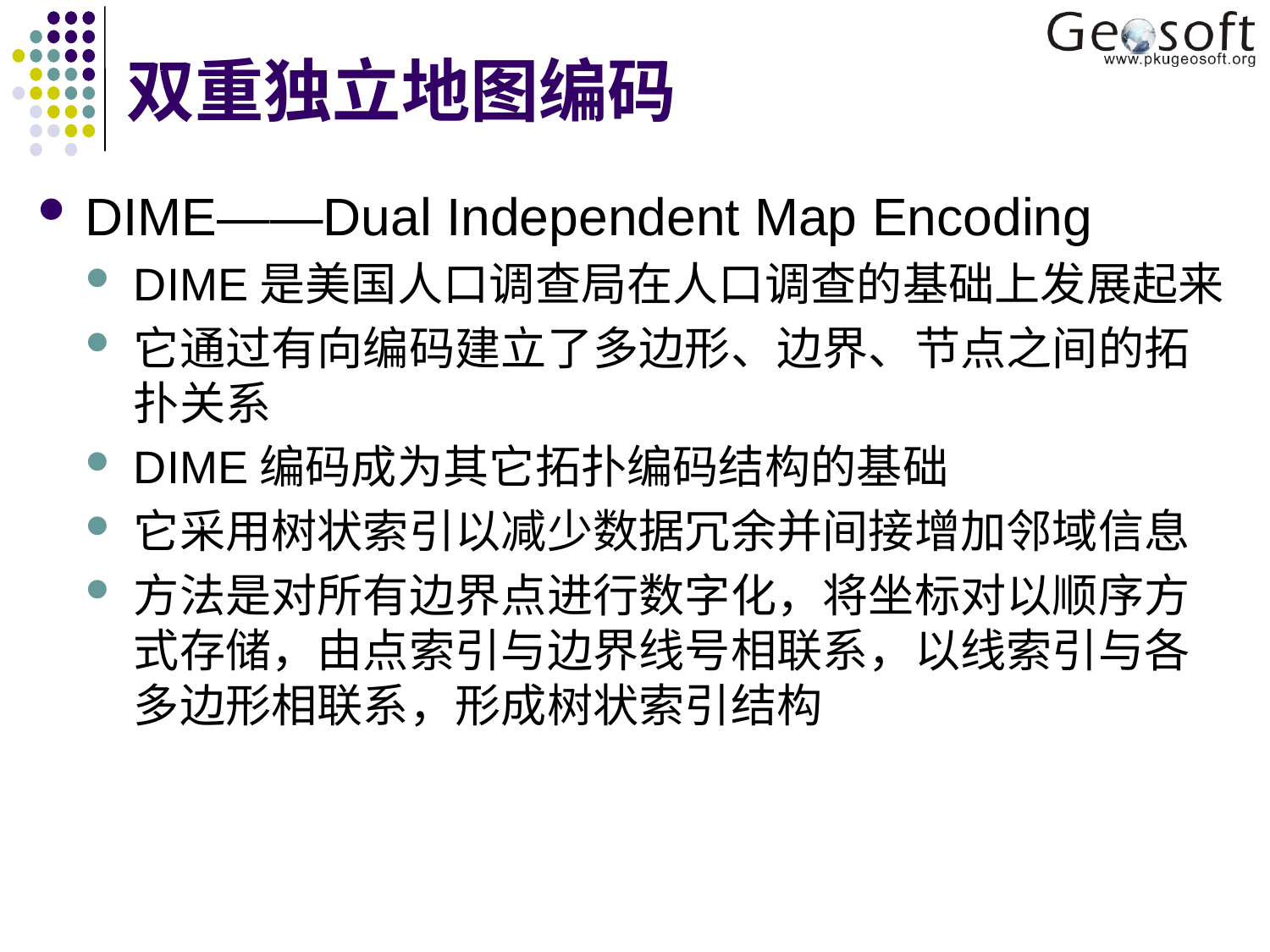

# 双重独立地图编码
DIME——Dual Independent Map Encoding
DIME是美国人口调查局在人口调查的基础上发展起来
它通过有向编码建立了多边形、边界、节点之间的拓扑关系
DIME编码成为其它拓扑编码结构的基础
它采用树状索引以减少数据冗余并间接增加邻域信息
方法是对所有边界点进行数字化，将坐标对以顺序方式存储，由点索引与边界线号相联系，以线索引与各多边形相联系，形成树状索引结构